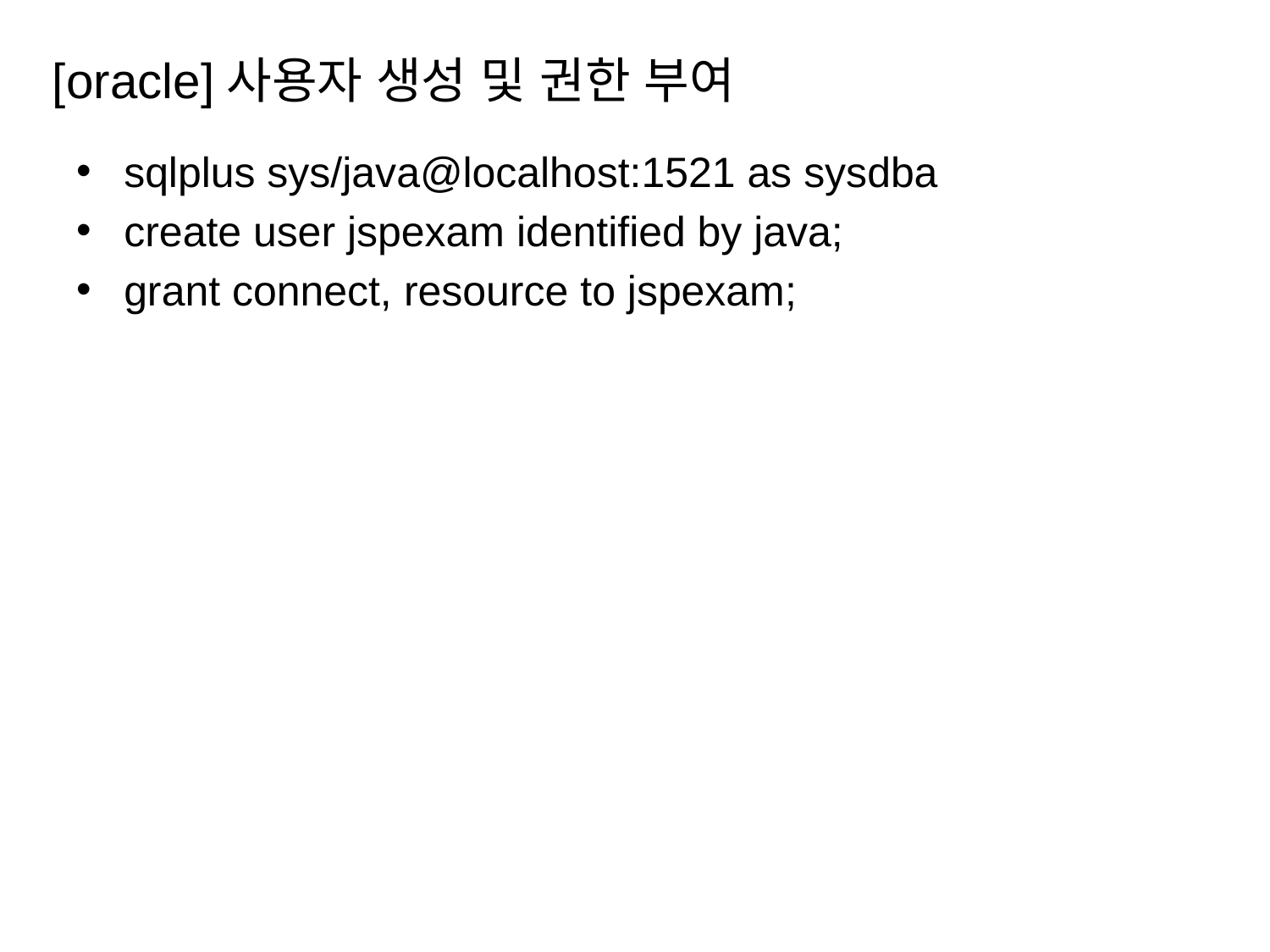

# [oracle]사용자 생성 및 권한 부여
sqlplus sys/java@localhost:1521 as sysdba
create user jspexam identified by java;
grant connect, resource to jspexam;